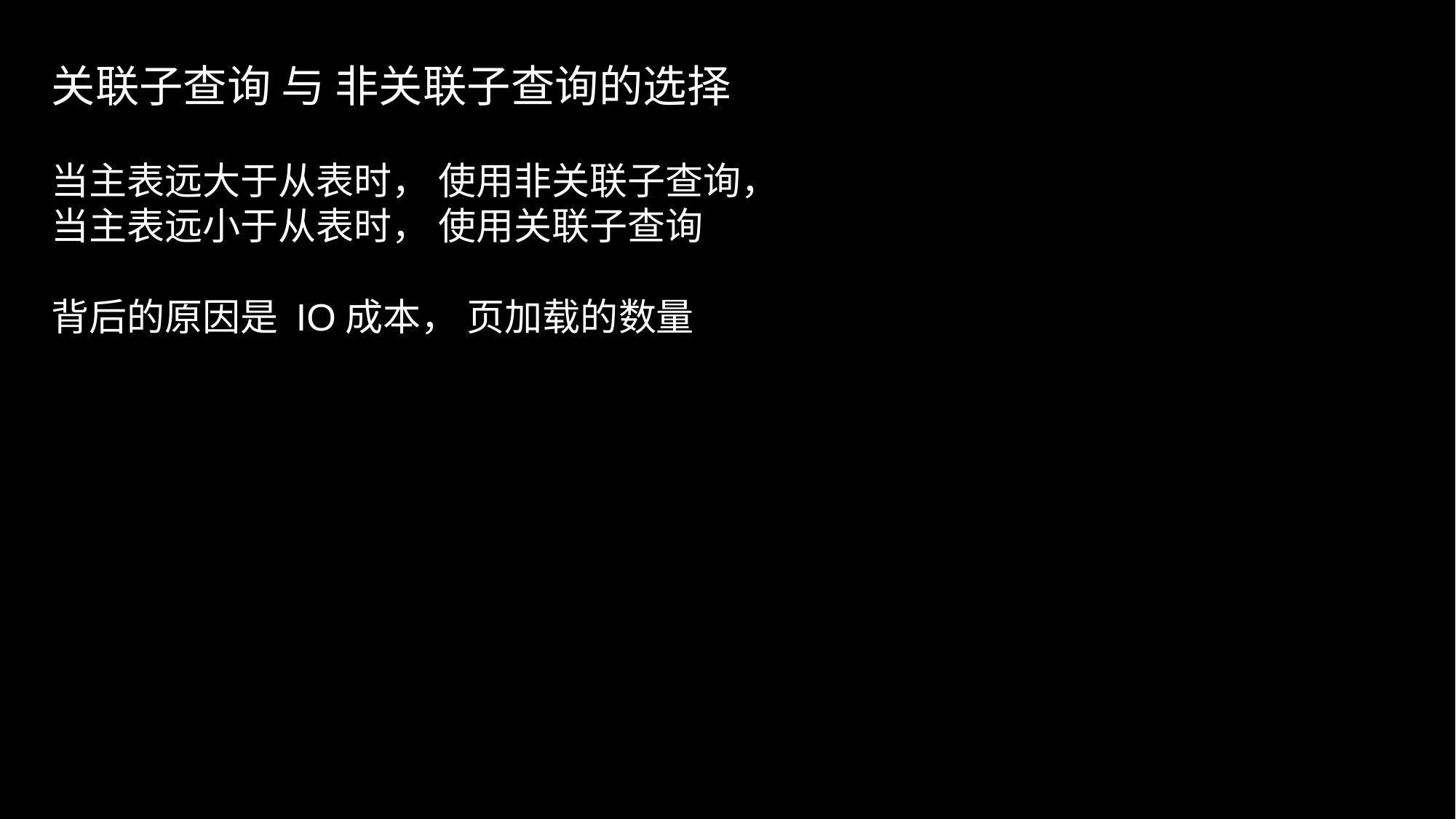

关联子查询 与 非关联子查询的选择

当主表远大于从表时， 使用非关联子查询，
当主表远小于从表时， 使用关联子查询

背后的原因是 IO成本， 页加载的数量